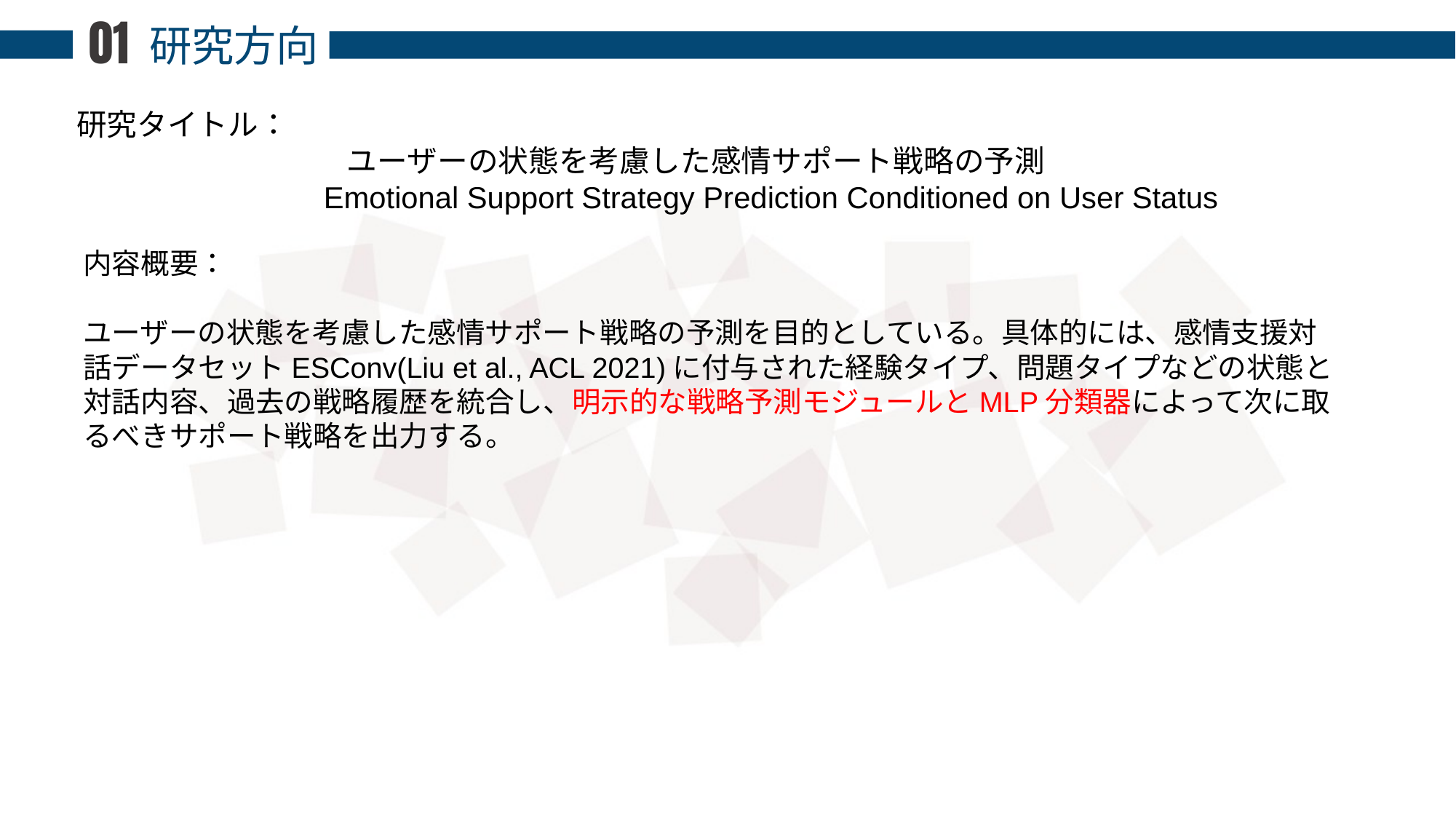

01
研究方向

研究タイトル：
ユーザーの状態を考慮した感情サポート戦略の予測
                  Emotional Support Strategy Prediction Conditioned on User Status
内容概要：

ユーザーの状態を考慮した感情サポート戦略の予測を目的としている。具体的には、感情支援対話データセットESConv(Liu et al., ACL 2021)に付与された経験タイプ、問題タイプなどの状態と対話内容、過去の戦略履歴を統合し、明示的な戦略予測モジュールとMLP分類器によって次に取るべきサポート戦略を出力する。